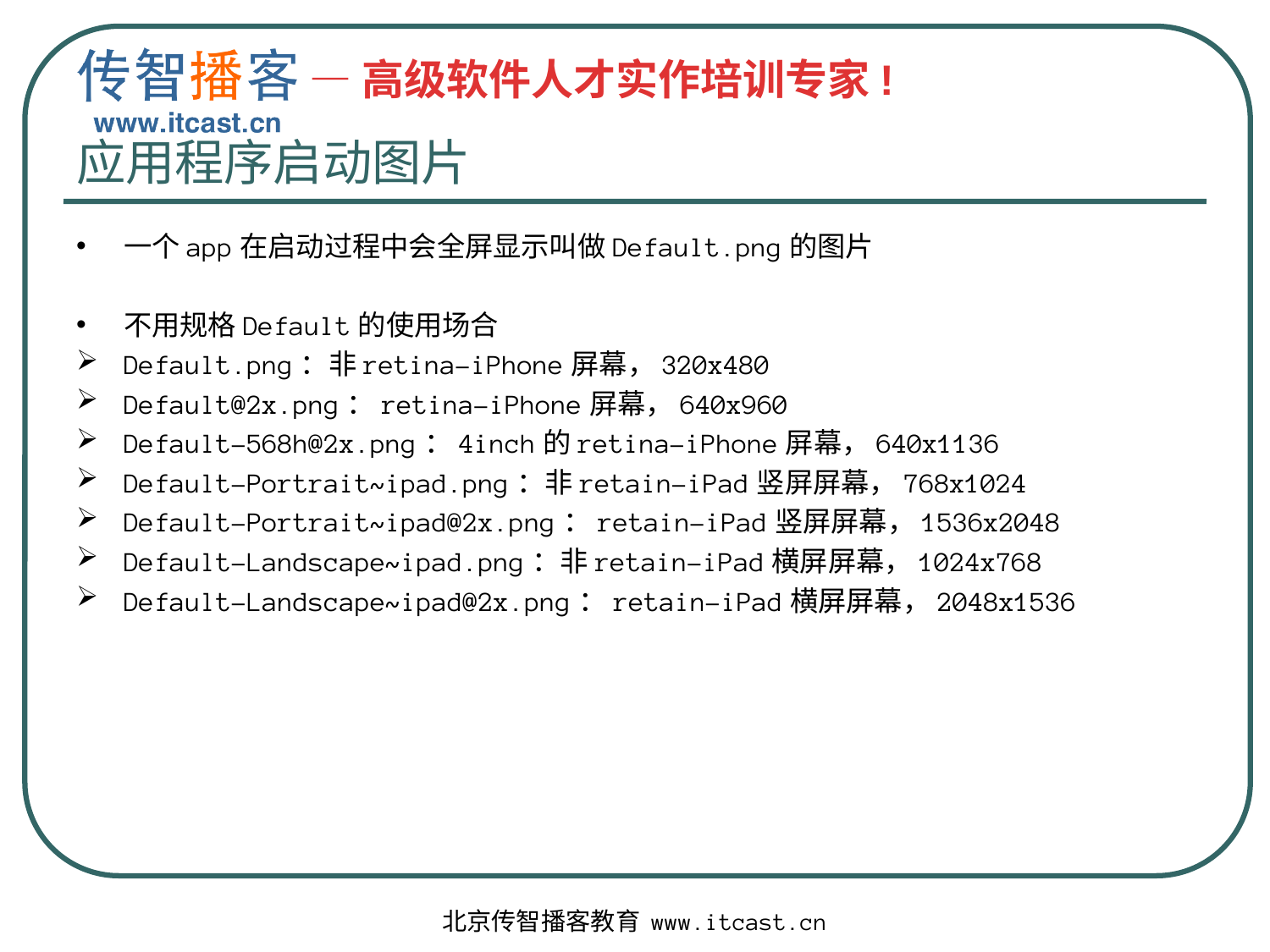

# 应用程序启动图片
一个app在启动过程中会全屏显示叫做Default.png的图片

不用规格Default的使用场合
Default.png：非retina-iPhone屏幕，320x480
Default@2x.png：retina-iPhone屏幕，640x960
Default-568h@2x.png：4inch的retina-iPhone屏幕，640x1136
Default-Portrait~ipad.png：非retain-iPad竖屏屏幕，768x1024
Default-Portrait~ipad@2x.png：retain-iPad竖屏屏幕，1536x2048
Default-Landscape~ipad.png：非retain-iPad横屏屏幕，1024x768
Default-Landscape~ipad@2x.png：retain-iPad横屏屏幕，2048x1536